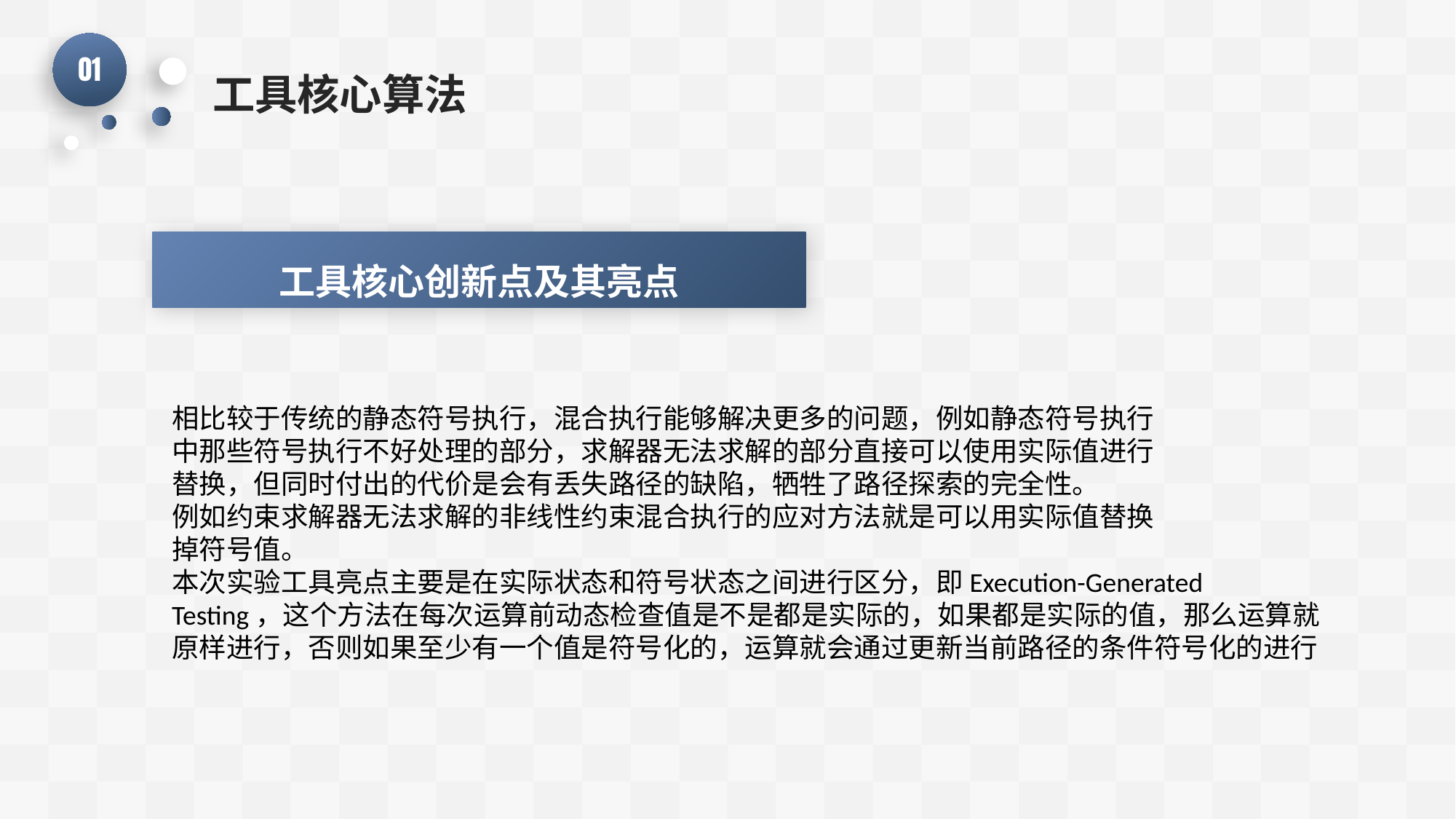

01

工具核心算法

工具核心创新点及其亮点
相比较于传统的静态符号执行，混合执行能够解决更多的问题，例如静态符号执行
中那些符号执行不好处理的部分，求解器无法求解的部分直接可以使用实际值进行
替换，但同时付出的代价是会有丢失路径的缺陷，牺牲了路径探索的完全性。
例如约束求解器无法求解的非线性约束混合执行的应对方法就是可以用实际值替换
掉符号值。
本次实验工具亮点主要是在实际状态和符号状态之间进行区分，即Execution-Generated
Testing，这个方法在每次运算前动态检查值是不是都是实际的，如果都是实际的值，那么运算就
原样进行，否则如果至少有一个值是符号化的，运算就会通过更新当前路径的条件符号化的进行